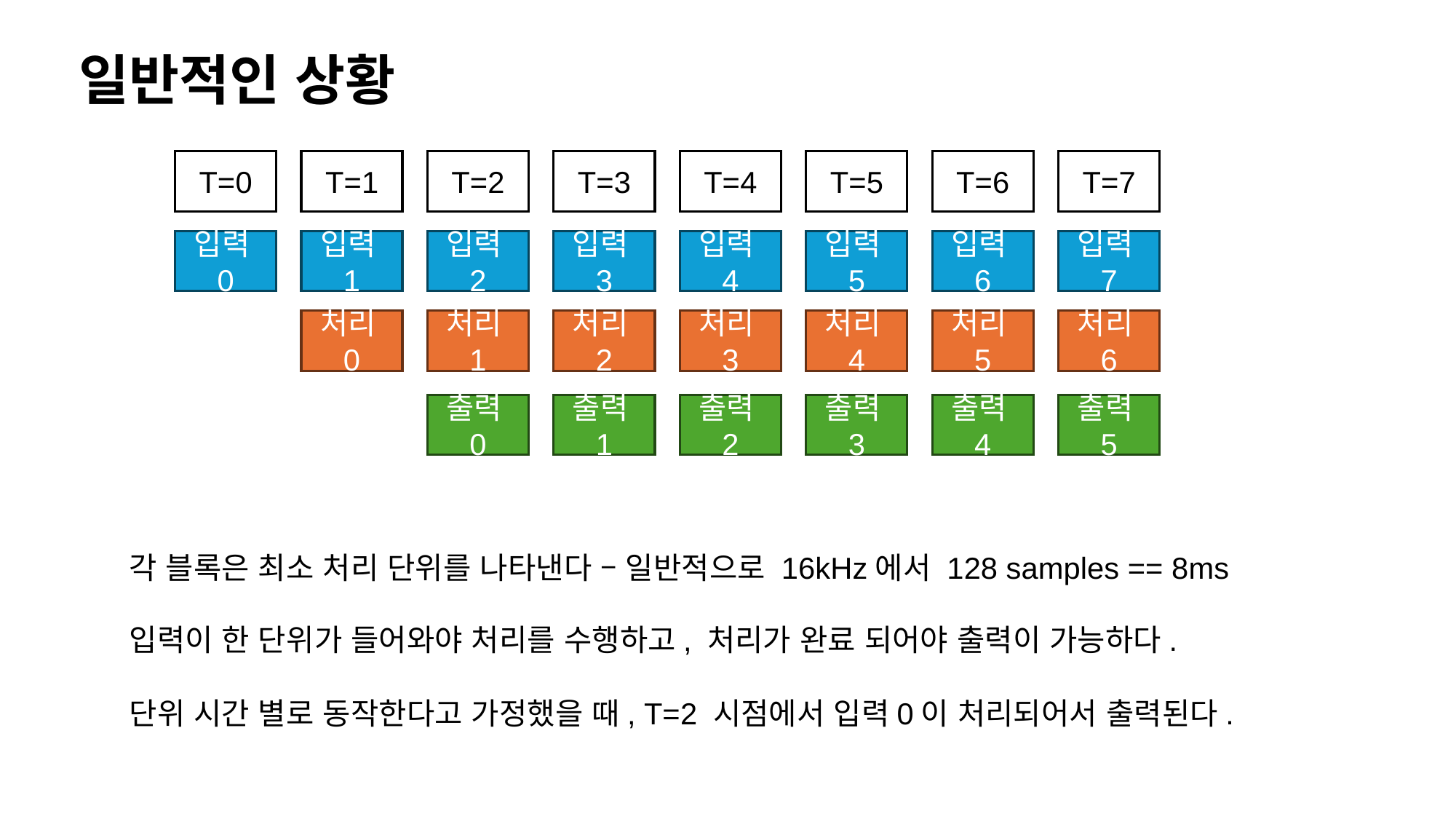

일반적인 상황
T=0
T=1
T=2
T=3
T=4
T=5
T=6
T=7
입력0
입력1
입력2
입력3
입력4
입력5
입력6
입력7
처리0
처리1
처리2
처리3
처리4
처리5
처리6
출력0
출력1
출력2
출력3
출력4
출력5
각 블록은 최소 처리 단위를 나타낸다 – 일반적으로 16kHz에서 128 samples == 8ms

입력이 한 단위가 들어와야 처리를 수행하고, 처리가 완료 되어야 출력이 가능하다.

단위 시간 별로 동작한다고 가정했을 때, T=2 시점에서 입력0이 처리되어서 출력된다.